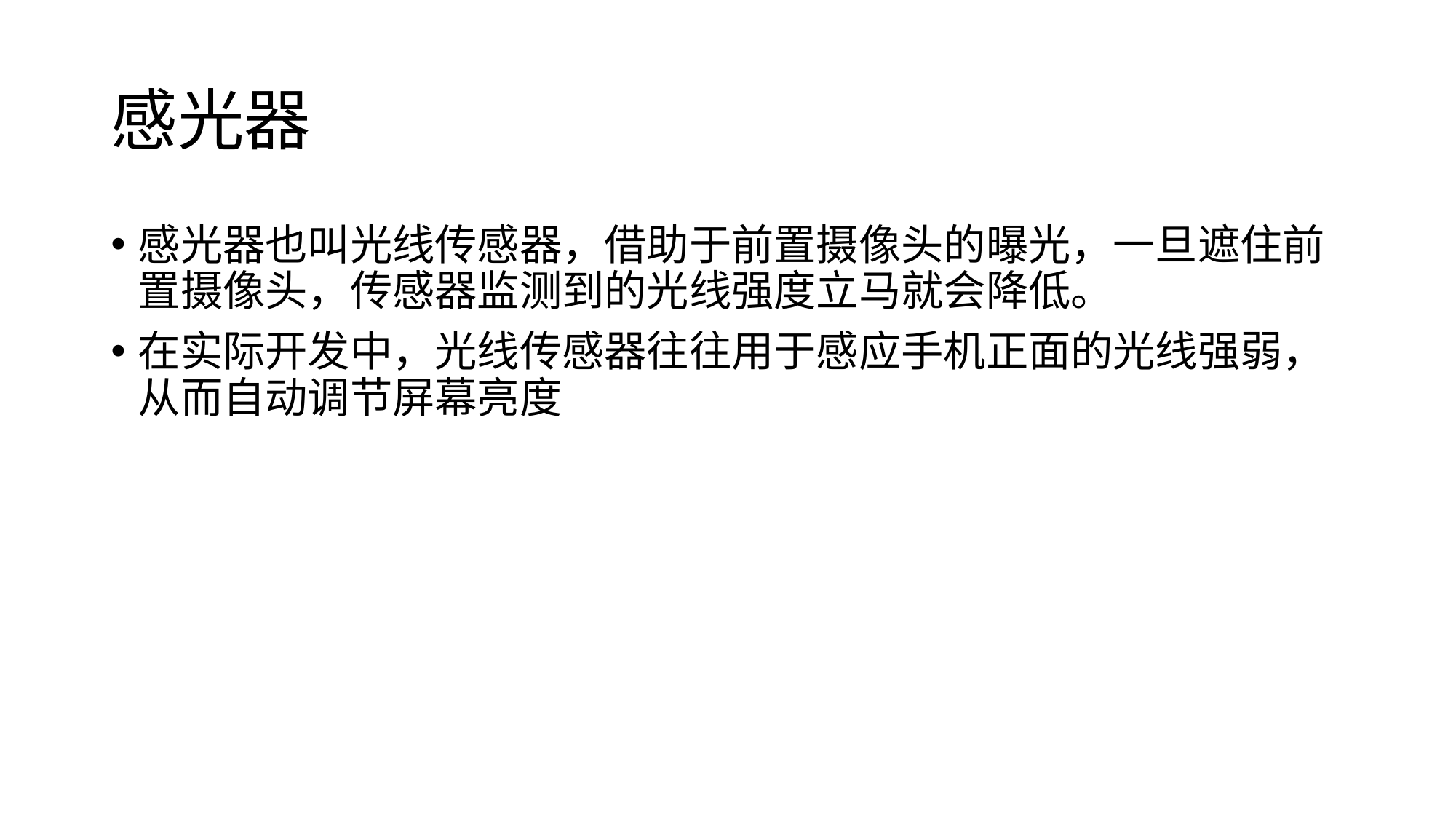

# 感光器
感光器也叫光线传感器，借助于前置摄像头的曝光，一旦遮住前置摄像头，传感器监测到的光线强度立马就会降低。
在实际开发中，光线传感器往往用于感应手机正面的光线强弱，从而自动调节屏幕亮度